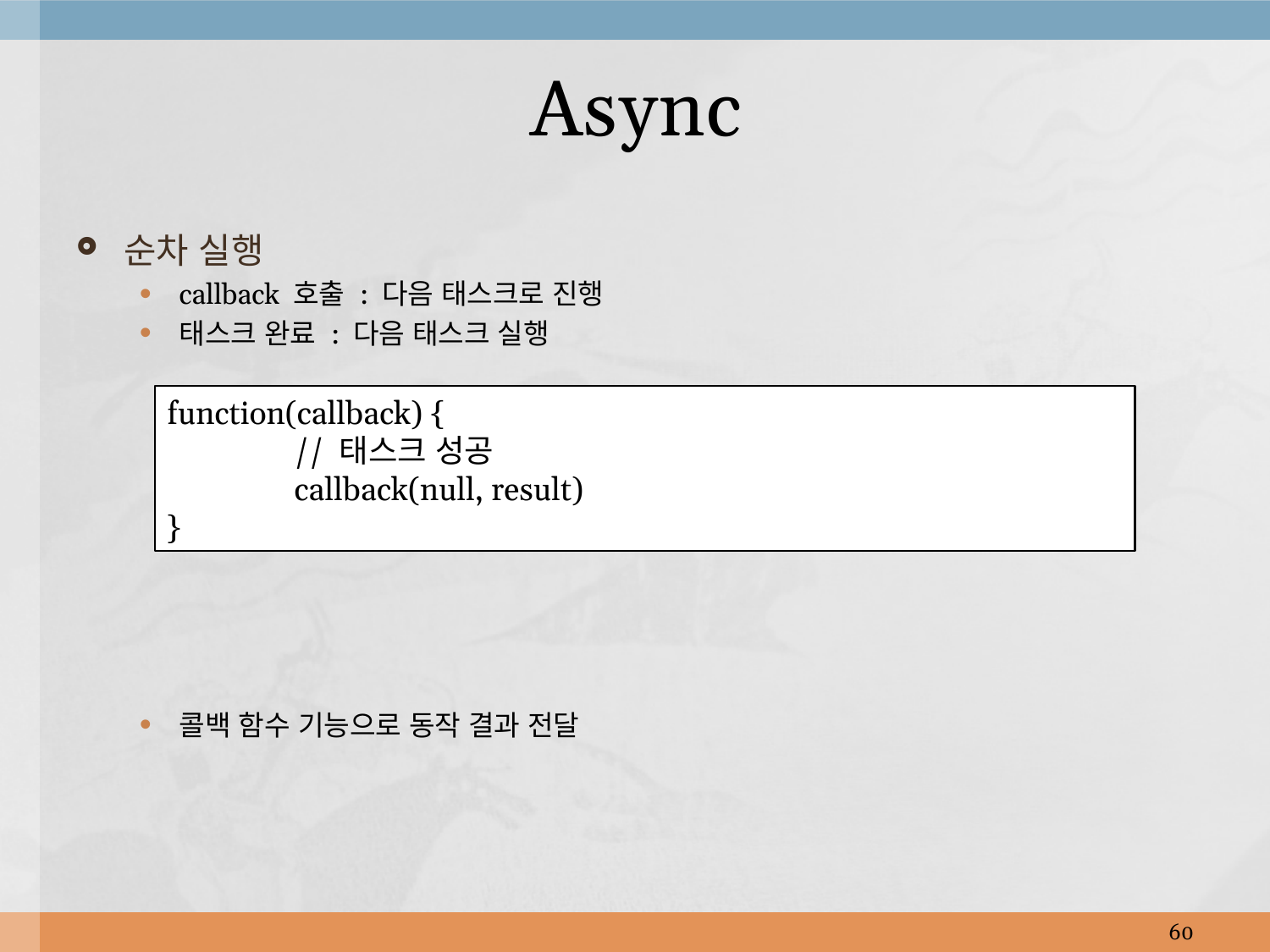

# Async
순차 실행
callback 호출 : 다음 태스크로 진행
태스크 완료 : 다음 태스크 실행

콜백 함수 기능으로 동작 결과 전달
function(callback) {
	// 태스크 성공
	callback(null, result)
}
60